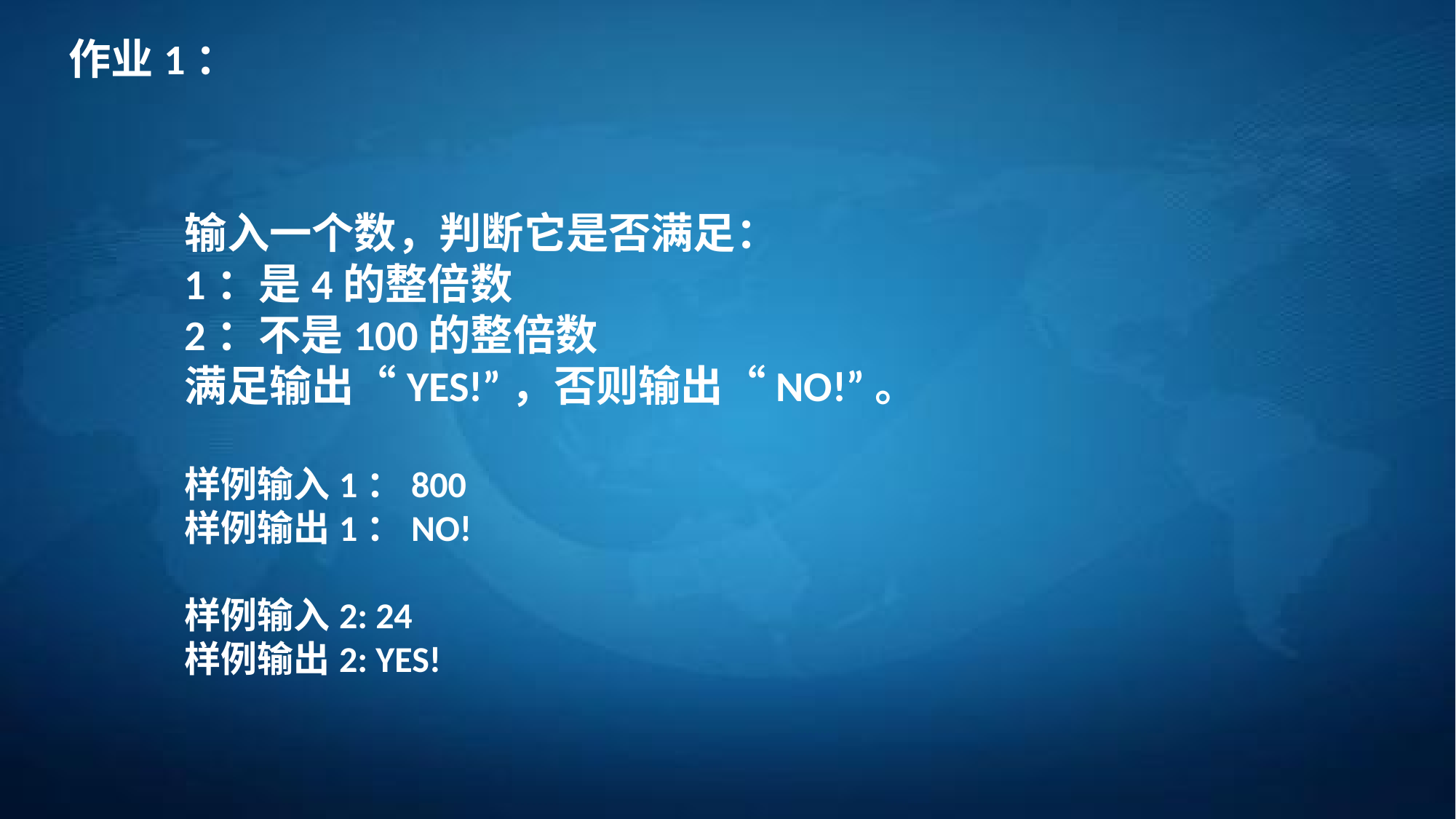

作业1：
输入一个数，判断它是否满足：
1：是4的整倍数
2：不是100的整倍数
满足输出“YES!”，否则输出“NO!”。

样例输入1：800
样例输出1：NO!

样例输入2: 24
样例输出2: YES!